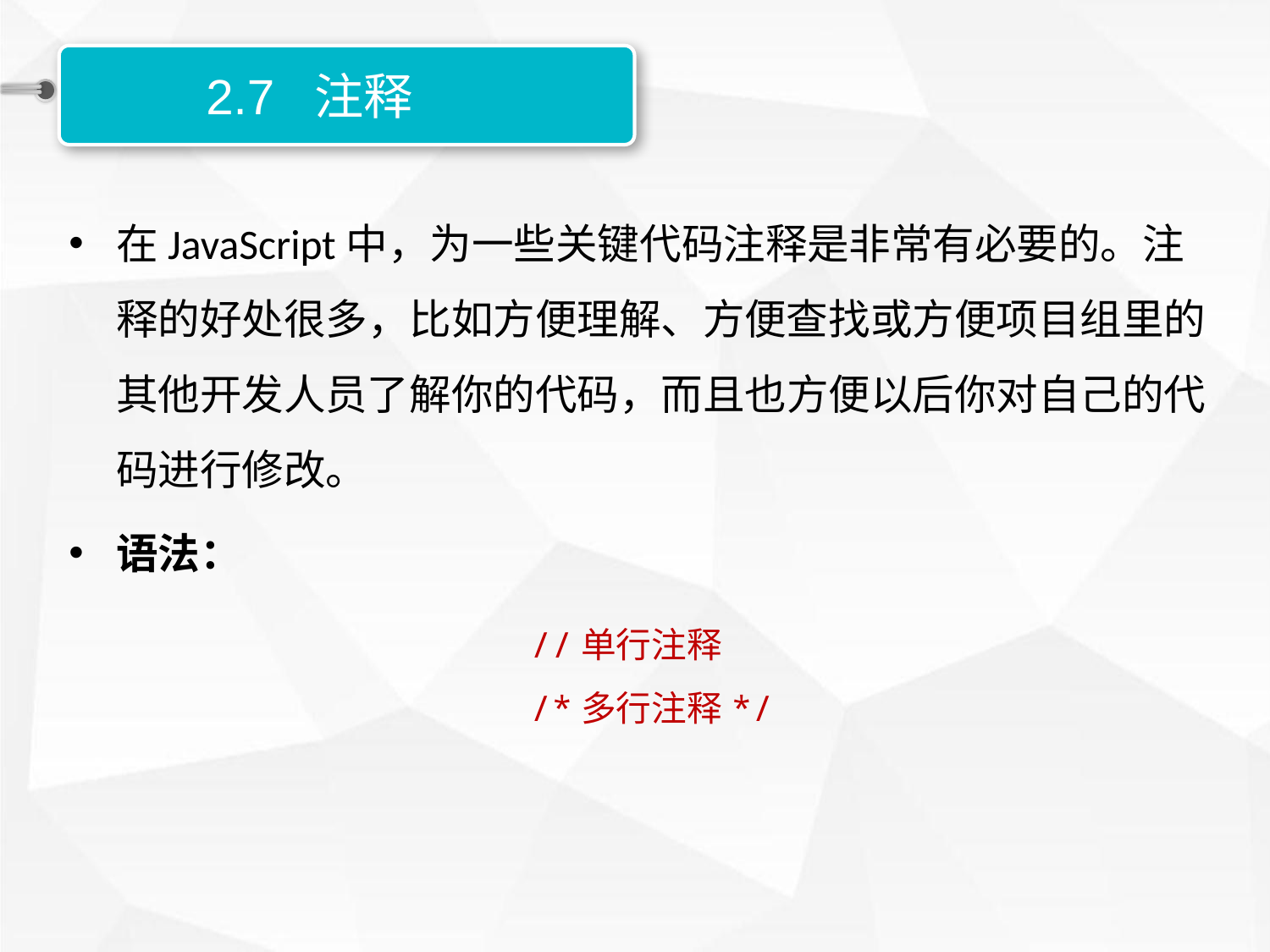

2.7  注释

在JavaScript中，为一些关键代码注释是非常有必要的。注释的好处很多，比如方便理解、方便查找或方便项目组里的其他开发人员了解你的代码，而且也方便以后你对自己的代码进行修改。
语法：
//单行注释
/*多行注释*/